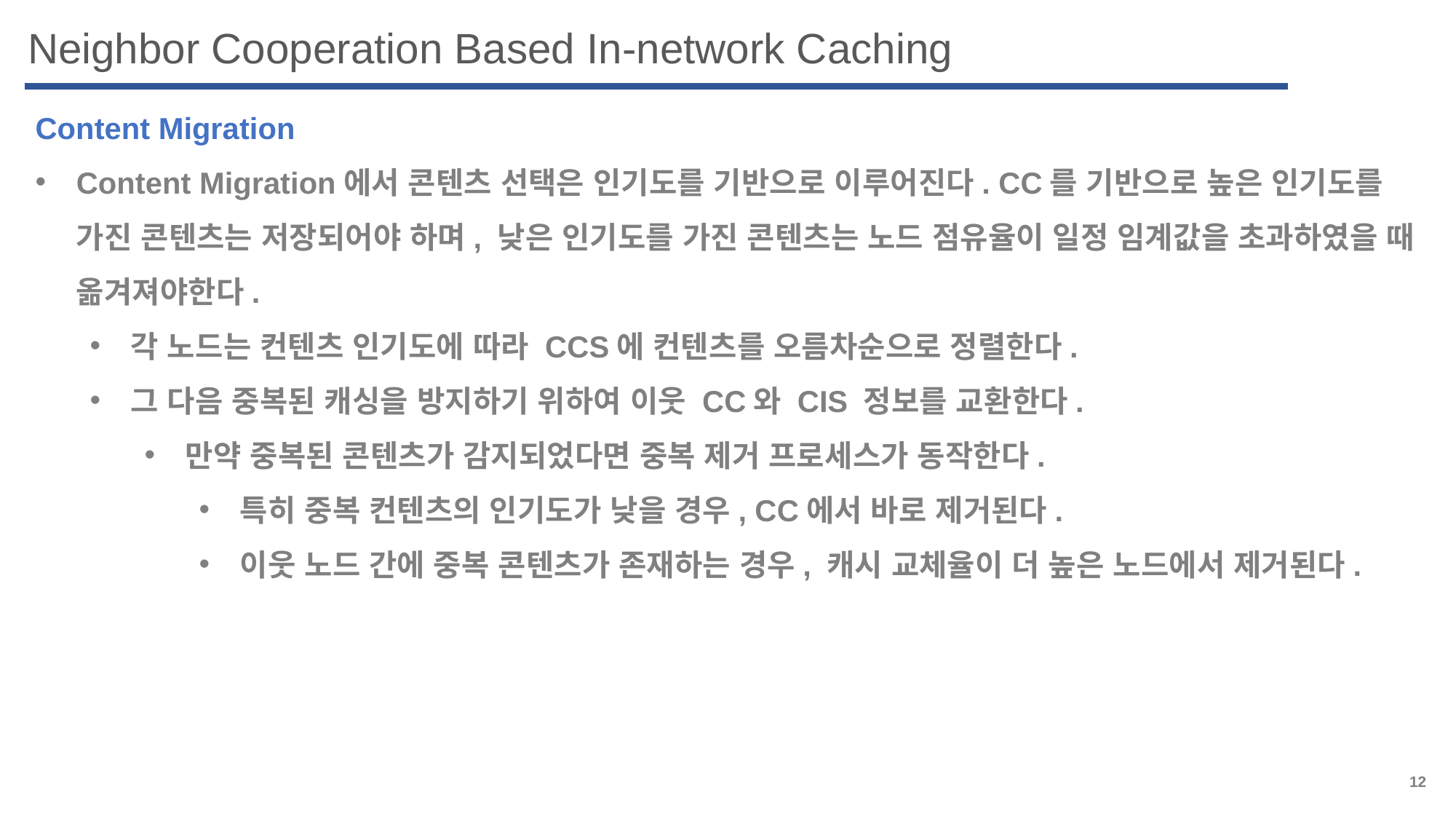

Neighbor Cooperation Based In-network Caching
Content Migration
Content Migration에서 콘텐츠 선택은 인기도를 기반으로 이루어진다. CC를 기반으로 높은 인기도를 가진 콘텐츠는 저장되어야 하며, 낮은 인기도를 가진 콘텐츠는 노드 점유율이 일정 임계값을 초과하였을 때 옮겨져야한다.
각 노드는 컨텐츠 인기도에 따라 CCS에 컨텐츠를 오름차순으로 정렬한다.
그 다음 중복된 캐싱을 방지하기 위하여 이웃 CC와 CIS 정보를 교환한다.
만약 중복된 콘텐츠가 감지되었다면 중복 제거 프로세스가 동작한다.
특히 중복 컨텐츠의 인기도가 낮을 경우, CC에서 바로 제거된다.
이웃 노드 간에 중복 콘텐츠가 존재하는 경우, 캐시 교체율이 더 높은 노드에서 제거된다.
12